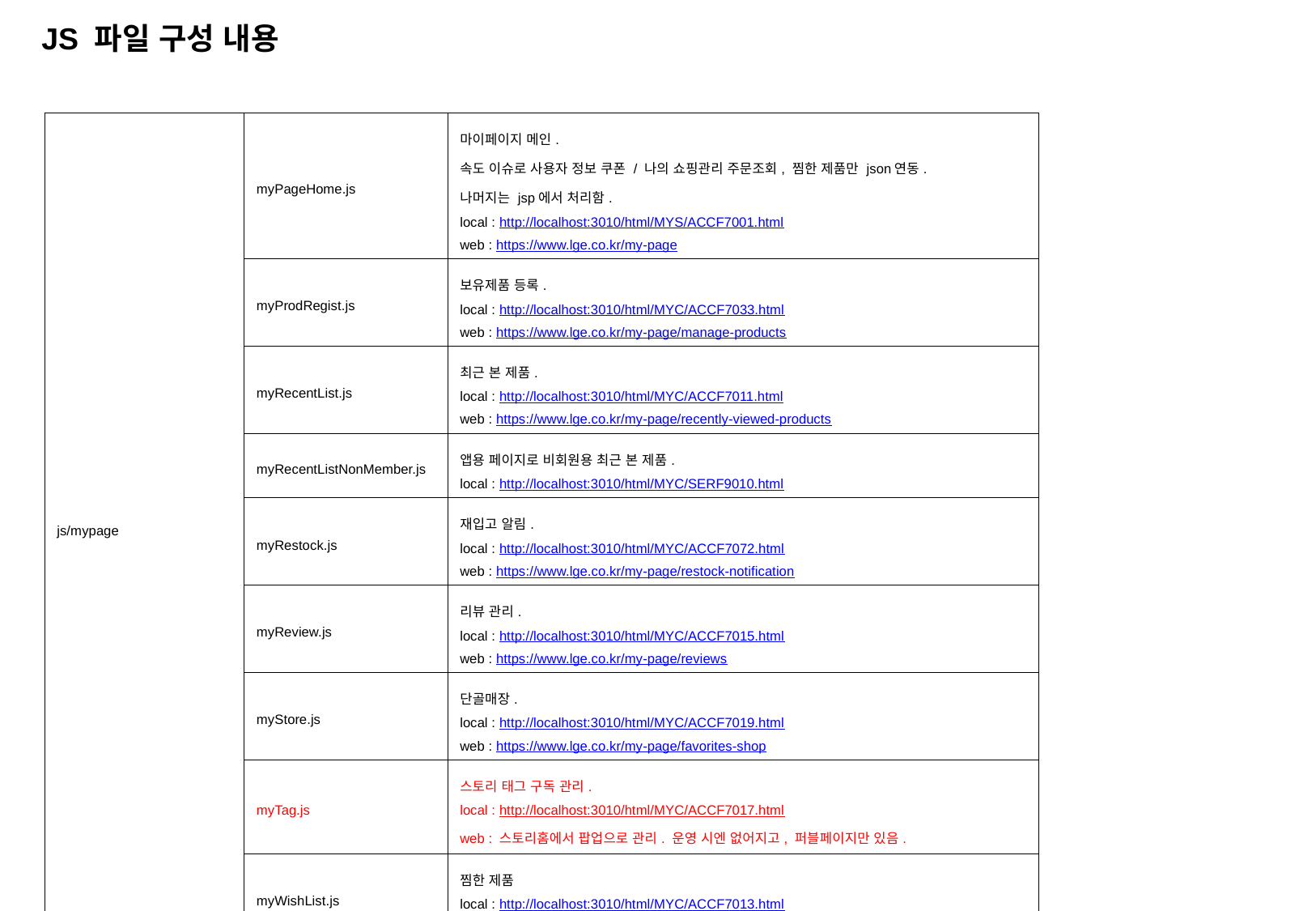

JS 파일 구성 내용
| js/mypage | myPageHome.js | 마이페이지 메인. 속도 이슈로 사용자 정보 쿠폰 / 나의 쇼핑관리 주문조회, 찜한 제품만 json연동. 나머지는 jsp에서 처리함. local : http://localhost:3010/html/MYS/ACCF7001.html web : https://www.lge.co.kr/my-page |
| --- | --- | --- |
|  | myProdRegist.js | 보유제품 등록. local : http://localhost:3010/html/MYC/ACCF7033.html web : https://www.lge.co.kr/my-page/manage-products |
|  | myRecentList.js | 최근 본 제품. local : http://localhost:3010/html/MYC/ACCF7011.html web : https://www.lge.co.kr/my-page/recently-viewed-products |
|  | myRecentListNonMember.js | 앱용 페이지로 비회원용 최근 본 제품. local : http://localhost:3010/html/MYC/SERF9010.html |
|  | myRestock.js | 재입고 알림. local : http://localhost:3010/html/MYC/ACCF7072.html web : https://www.lge.co.kr/my-page/restock-notification |
|  | myReview.js | 리뷰 관리. local : http://localhost:3010/html/MYC/ACCF7015.html web : https://www.lge.co.kr/my-page/reviews |
|  | myStore.js | 단골매장. local : http://localhost:3010/html/MYC/ACCF7019.html web : https://www.lge.co.kr/my-page/favorites-shop |
|  | myTag.js | 스토리 태그 구독 관리. local : http://localhost:3010/html/MYC/ACCF7017.html web : 스토리홈에서 팝업으로 관리. 운영 시엔 없어지고, 퍼블페이지만 있음. |
|  | myWishList.js | 찜한 제품 local : http://localhost:3010/html/MYC/ACCF7013.html web : https://www.lge.co.kr/my-page/wish-products |